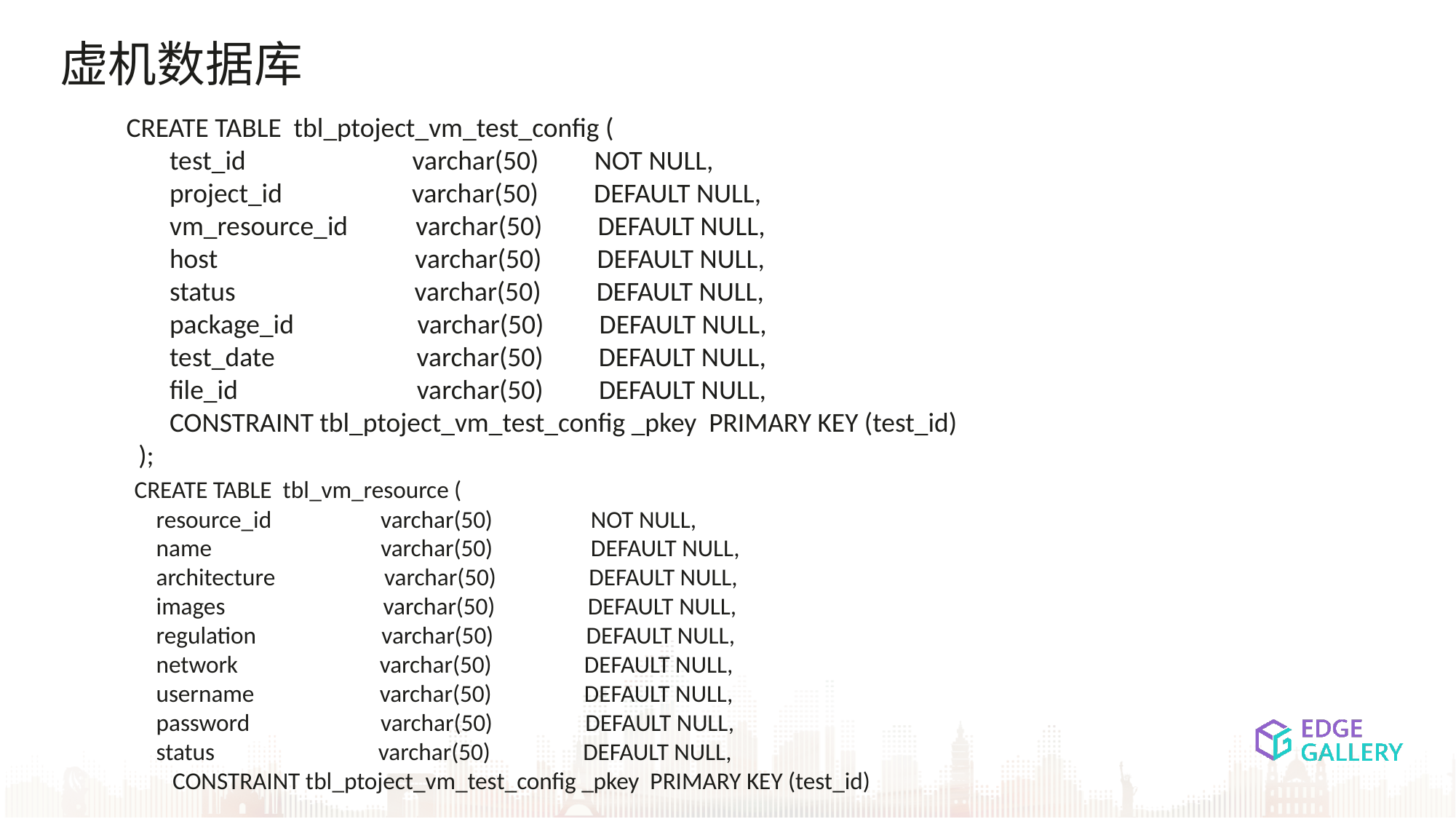

虚机数据库
CREATE TABLE  tbl_ptoject_vm_test_config (
       test_id                           varchar(50)         NOT NULL,
       project_id                     varchar(50)         DEFAULT NULL,
       vm_resource_id           varchar(50)         DEFAULT NULL,
       host                                varchar(50)         DEFAULT NULL,
       status                             varchar(50)         DEFAULT NULL,
       package_id                    varchar(50)         DEFAULT NULL,
       test_date                       varchar(50)         DEFAULT NULL,
       file_id                             varchar(50)         DEFAULT NULL,
       CONSTRAINT tbl_ptoject_vm_test_config _pkey  PRIMARY KEY (test_id)
  );
CREATE TABLE  tbl_vm_resource (
    resource_id                    varchar(50)                  NOT NULL,
    name                               varchar(50)                  DEFAULT NULL,
    architecture                    varchar(50)                 DEFAULT NULL,
    images                             varchar(50)                 DEFAULT NULL,
    regulation                       varchar(50)                 DEFAULT NULL,
    network                          varchar(50)                 DEFAULT NULL,
    username                       varchar(50)                 DEFAULT NULL,
    password                        varchar(50)                 DEFAULT NULL,
    status                              varchar(50)                 DEFAULT NULL,
       CONSTRAINT tbl_ptoject_vm_test_config _pkey  PRIMARY KEY (test_id)

);